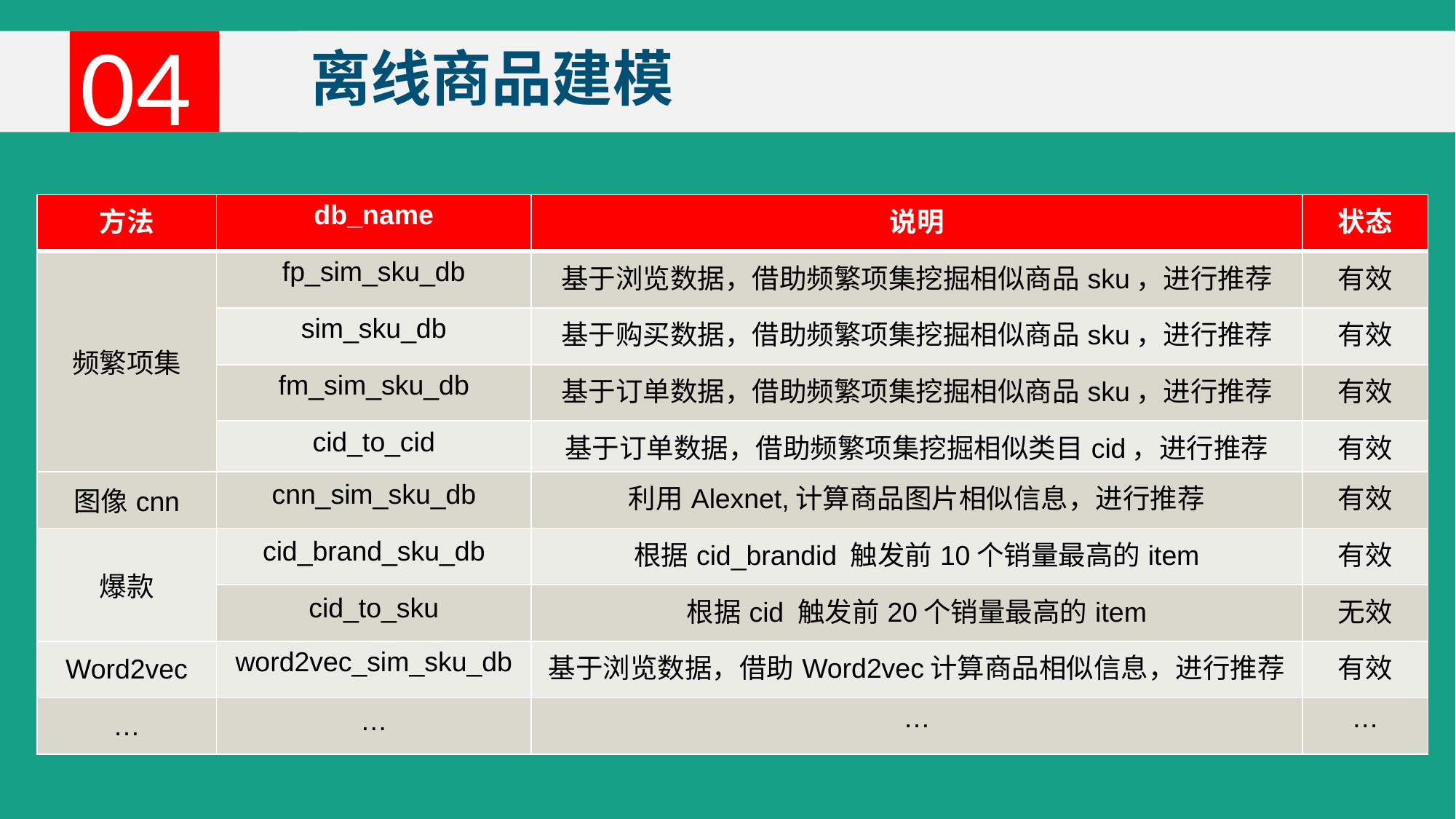

04

离线商品建模
产品原型
| 方法 | db\_name | 说明 | 状态 |
| --- | --- | --- | --- |
| 频繁项集 | fp\_sim\_sku\_db | 基于浏览数据，借助频繁项集挖掘相似商品sku，进行推荐 | 有效 |
|  | sim\_sku\_db | 基于购买数据，借助频繁项集挖掘相似商品sku，进行推荐 | 有效 |
|  | fm\_sim\_sku\_db | 基于订单数据，借助频繁项集挖掘相似商品sku，进行推荐 | 有效 |
|  | cid\_to\_cid | 基于订单数据，借助频繁项集挖掘相似类目cid，进行推荐 | 有效 |
| 图像cnn | cnn\_sim\_sku\_db | 利用Alexnet,计算商品图片相似信息，进行推荐 | 有效 |
| 爆款 | cid\_brand\_sku\_db | 根据cid\_brandid 触发前10个销量最高的item | 有效 |
|  | cid\_to\_sku | 根据cid 触发前20个销量最高的item | 无效 |
| Word2vec | word2vec\_sim\_sku\_db | 基于浏览数据，借助Word2vec计算商品相似信息，进行推荐 | 有效 |
| … | … | … | … |